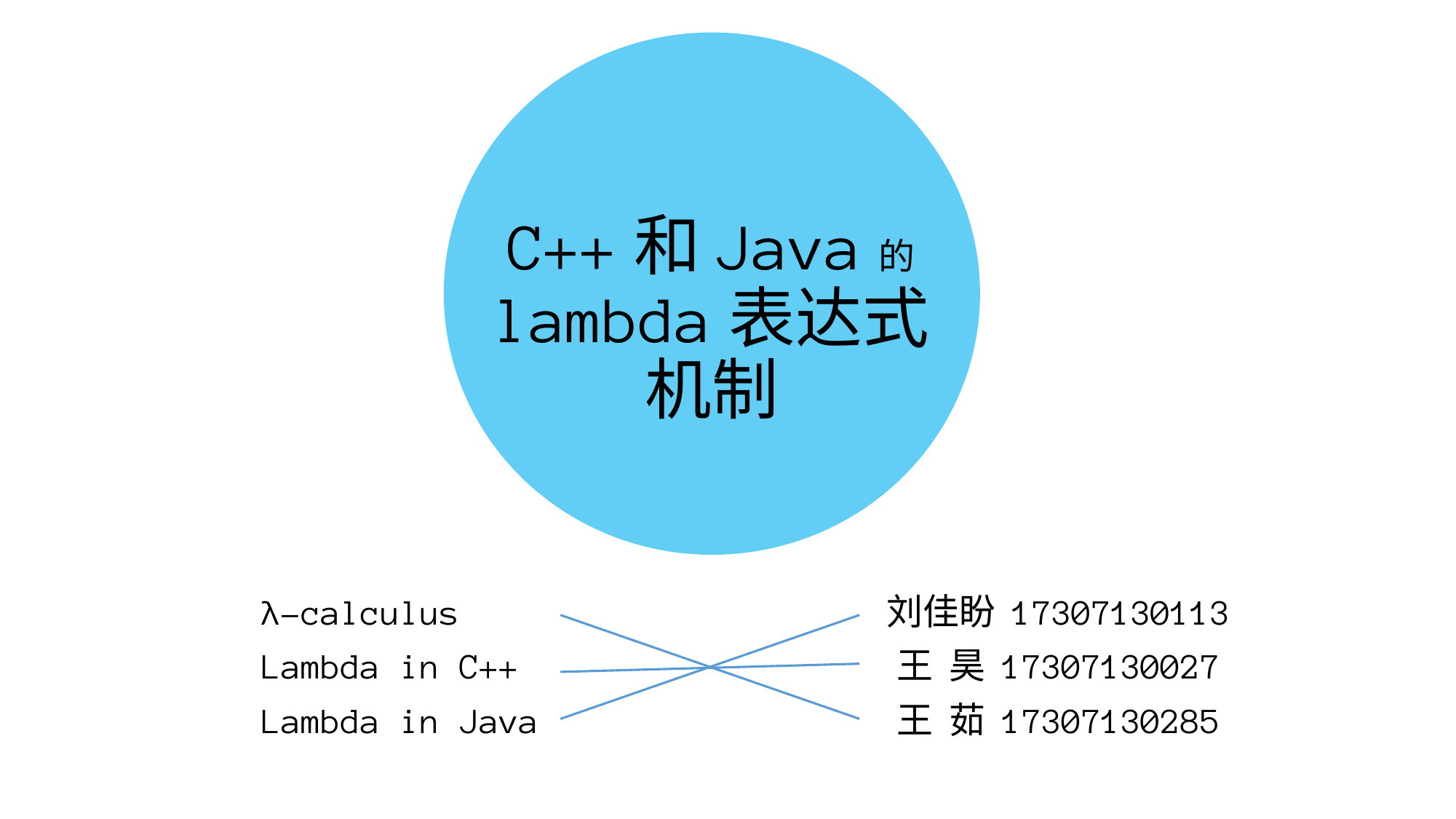

# C++和Java的 lambda表达式 机制
λ-calculus
Lambda in C++
Lambda in Java
刘佳盼 17307130113
王  昊 17307130027
王  茹 17307130285